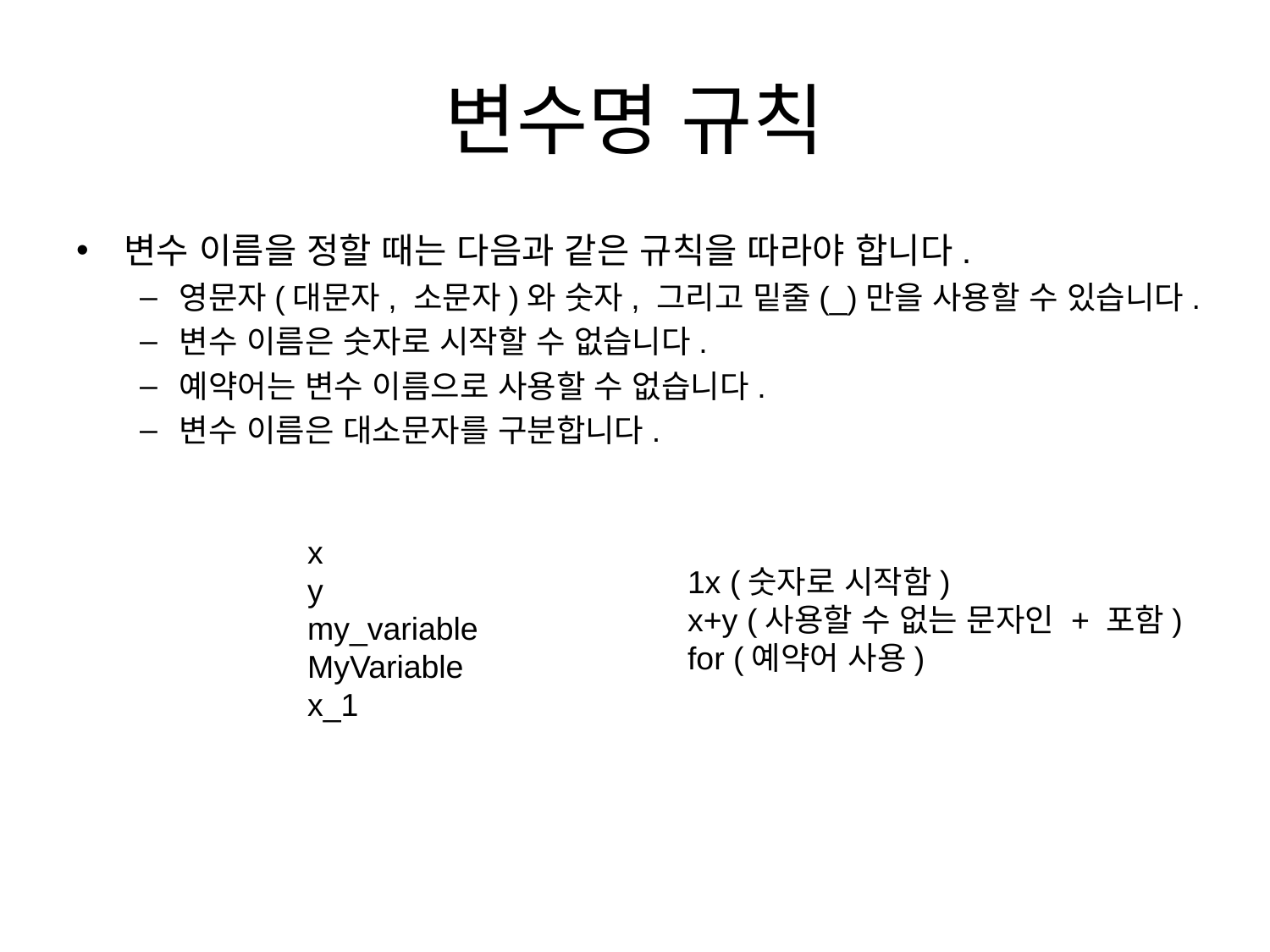

# 변수명 규칙
변수 이름을 정할 때는 다음과 같은 규칙을 따라야 합니다.
영문자(대문자, 소문자)와 숫자, 그리고 밑줄(_)만을 사용할 수 있습니다.
변수 이름은 숫자로 시작할 수 없습니다.
예약어는 변수 이름으로 사용할 수 없습니다.
변수 이름은 대소문자를 구분합니다.

x
y
my_variable
MyVariable
x_1
1x (숫자로 시작함)
x+y (사용할 수 없는 문자인 + 포함)
for (예약어 사용)